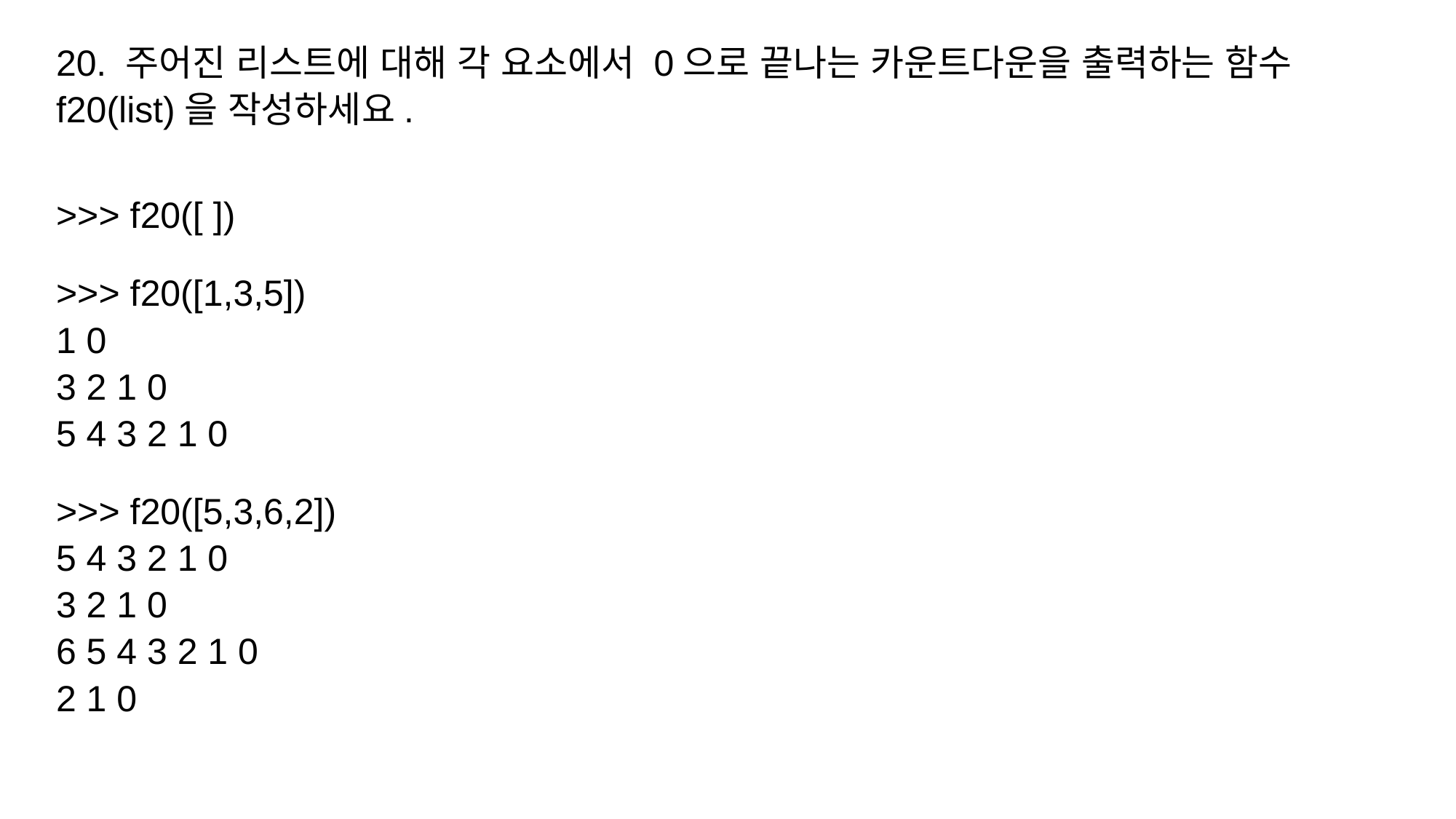

20. 주어진 리스트에 대해 각 요소에서 0으로 끝나는 카운트다운을 출력하는 함수 f20(list)을 작성하세요.

>>> f20([ ])

>>> f20([1,3,5])
1 0
3 2 1 0
5 4 3 2 1 0

>>> f20([5,3,6,2])
5 4 3 2 1 0
3 2 1 0
6 5 4 3 2 1 0
2 1 0